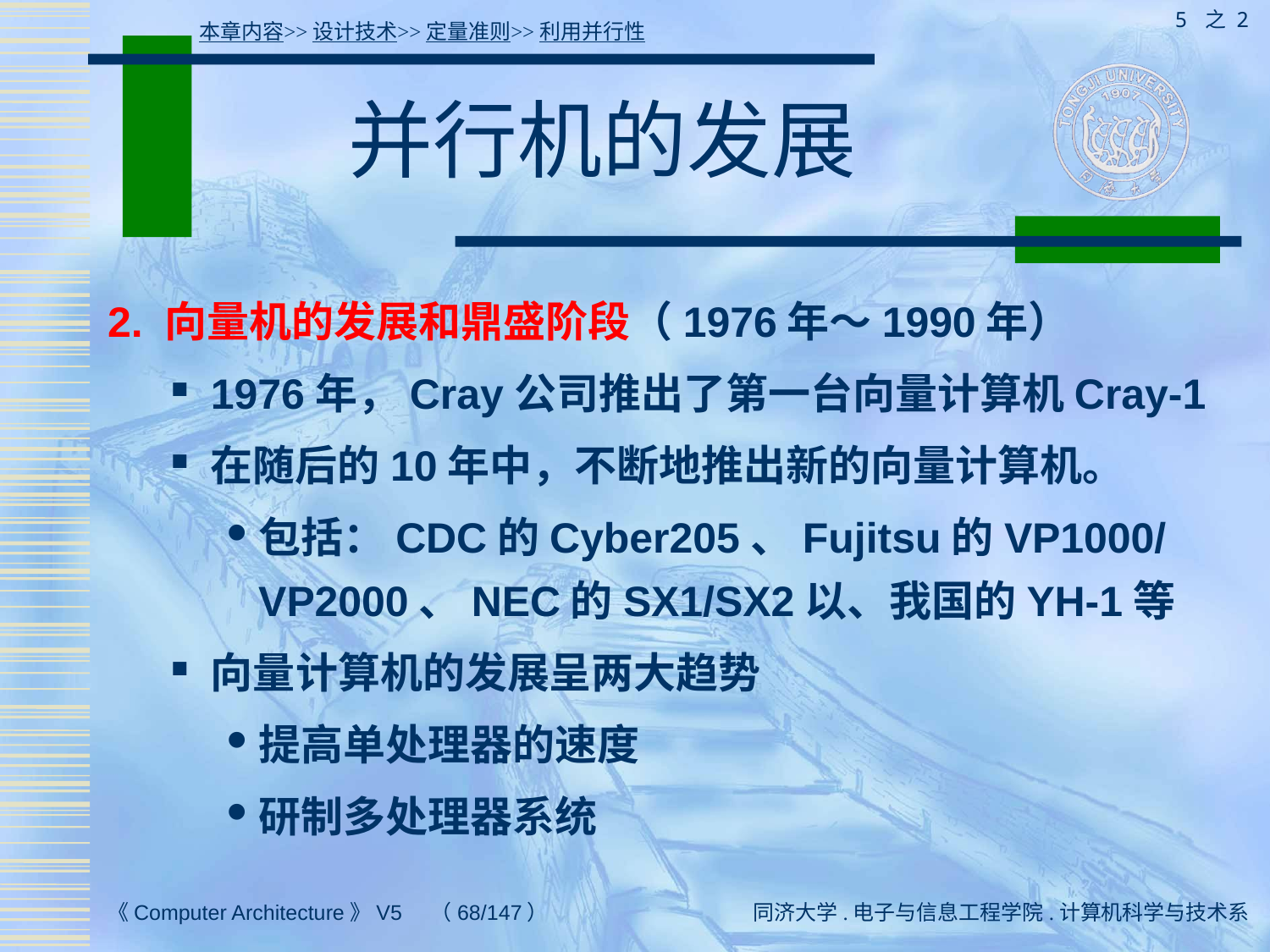

5 之 2
本章内容>>设计技术>>定量准则>>利用并行性
# 并行机的发展
2. 向量机的发展和鼎盛阶段（1976年～1990年）
1976年，Cray公司推出了第一台向量计算机Cray-1
在随后的10年中，不断地推出新的向量计算机。
包括：CDC的Cyber205、Fujitsu的VP1000/VP2000、NEC的SX1/SX2以、我国的YH-1等
向量计算机的发展呈两大趋势
提高单处理器的速度
研制多处理器系统